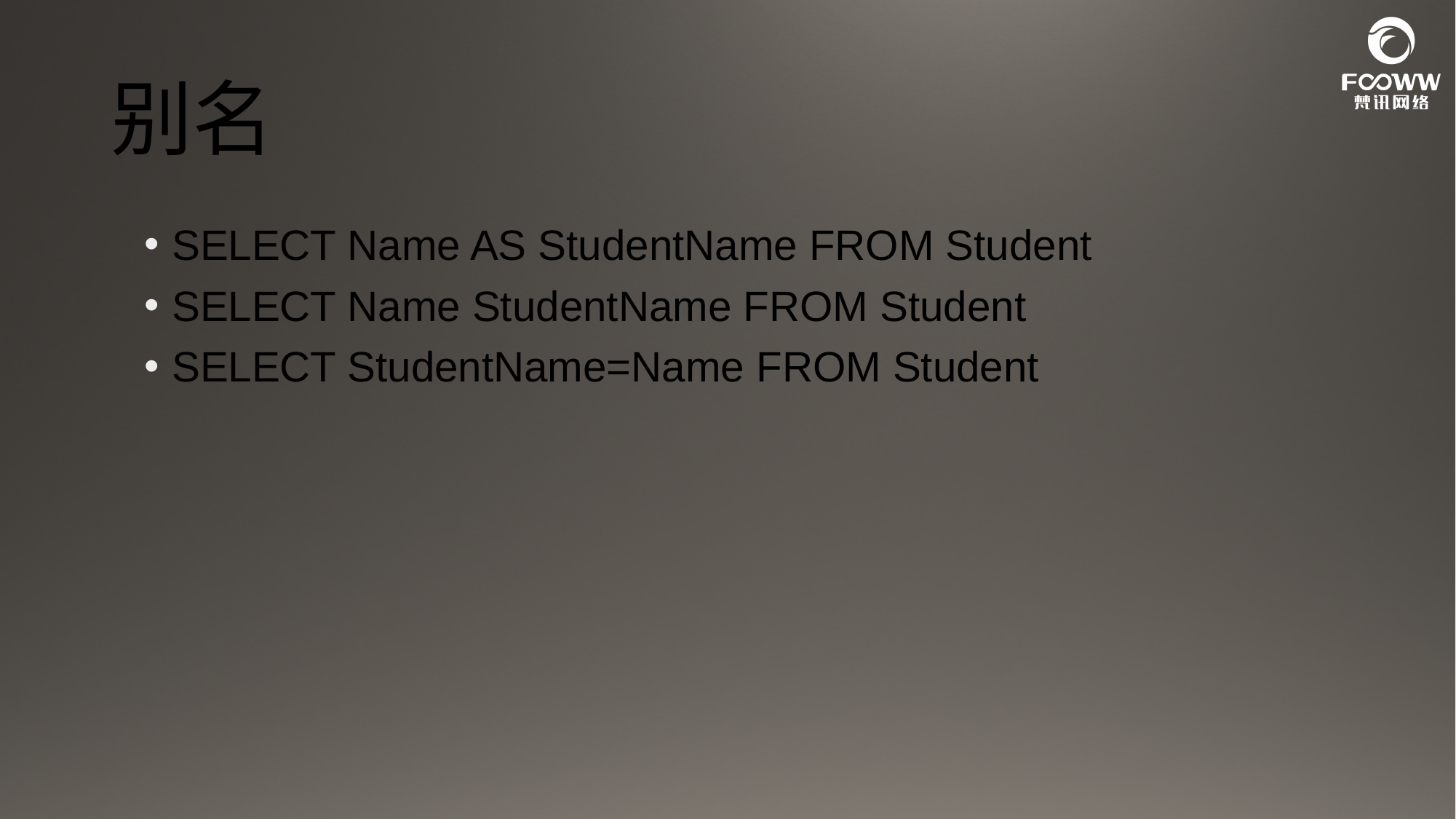

# 别名
SELECT Name AS StudentName FROM Student
SELECT Name StudentName FROM Student
SELECT StudentName=Name FROM Student